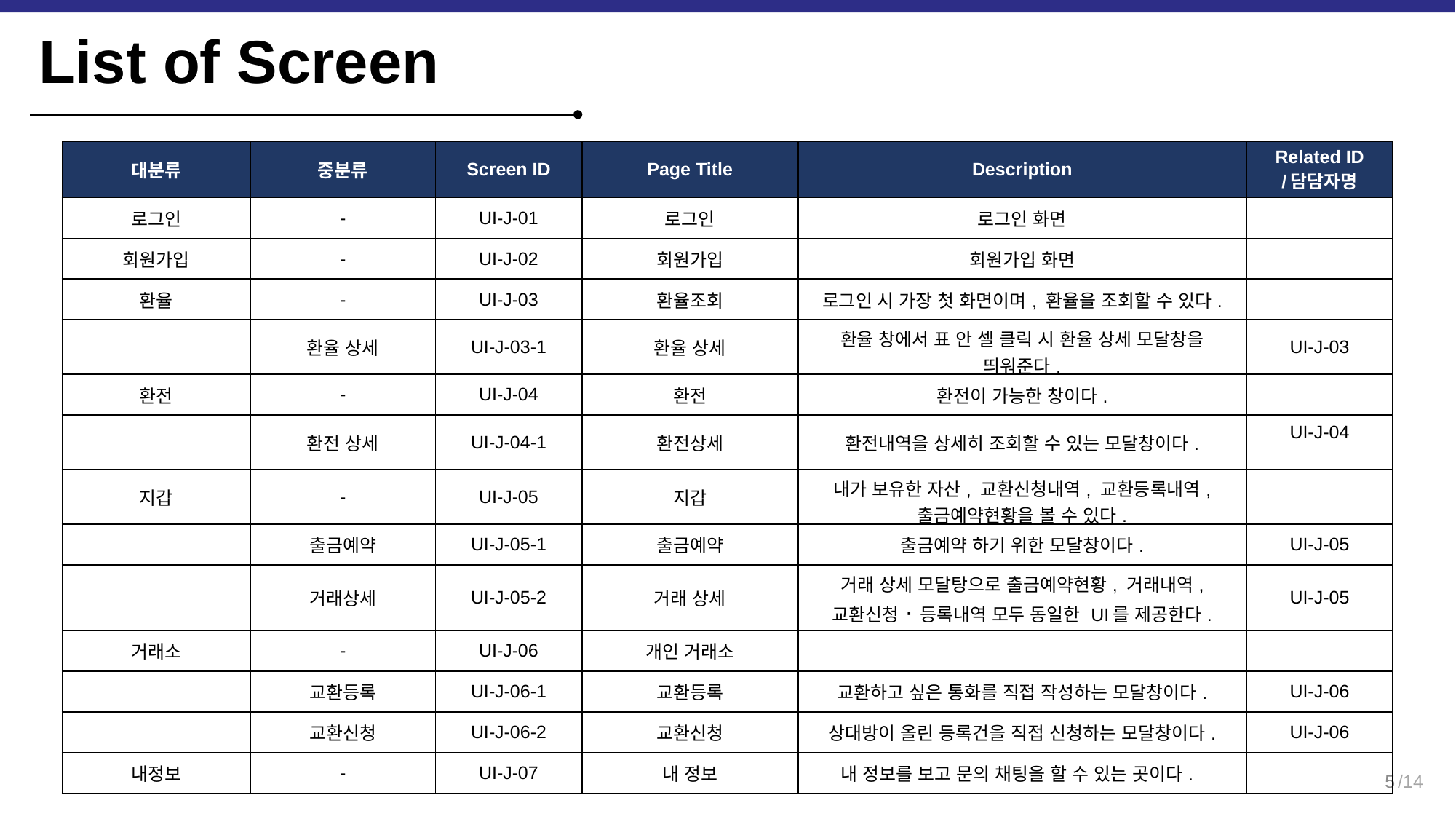

List of Screen
| 대분류 | 중분류 | Screen ID | Page Title | Description | Related ID /담담자명 |
| --- | --- | --- | --- | --- | --- |
| 로그인 | - | UI-J-01 | 로그인 | 로그인 화면 |  |
| 회원가입 | - | UI-J-02 | 회원가입 | 회원가입 화면 |  |
| 환율 | - | UI-J-03 | 환율조회 | 로그인 시 가장 첫 화면이며, 환율을 조회할 수 있다. |  |
|  | 환율 상세 | UI-J-03-1 | 환율 상세 | 환율 창에서 표 안 셀 클릭 시 환율 상세 모달창을 띄워준다. | UI-J-03 |
| 환전 | - | UI-J-04 | 환전 | 환전이 가능한 창이다. |  |
|  | 환전 상세 | UI-J-04-1 | 환전상세 | 환전내역을 상세히 조회할 수 있는 모달창이다. | UI-J-04 |
| 지갑 | - | UI-J-05 | 지갑 | 내가 보유한 자산, 교환신청내역, 교환등록내역, 출금예약현황을 볼 수 있다. |  |
|  | 출금예약 | UI-J-05-1 | 출금예약 | 출금예약 하기 위한 모달창이다. | UI-J-05 |
|  | 거래상세 | UI-J-05-2 | 거래 상세 | 거래 상세 모달탕으로 출금예약현황, 거래내역, 교환신청·등록내역 모두 동일한 UI를 제공한다. | UI-J-05 |
| 거래소 | - | UI-J-06 | 개인 거래소 |  |  |
|  | 교환등록 | UI-J-06-1 | 교환등록 | 교환하고 싶은 통화를 직접 작성하는 모달창이다. | UI-J-06 |
|  | 교환신청 | UI-J-06-2 | 교환신청 | 상대방이 올린 등록건을 직접 신청하는 모달창이다. | UI-J-06 |
| 내정보 | - | UI-J-07 | 내 정보 | 내 정보를 보고 문의 채팅을 할 수 있는 곳이다. |  |
5